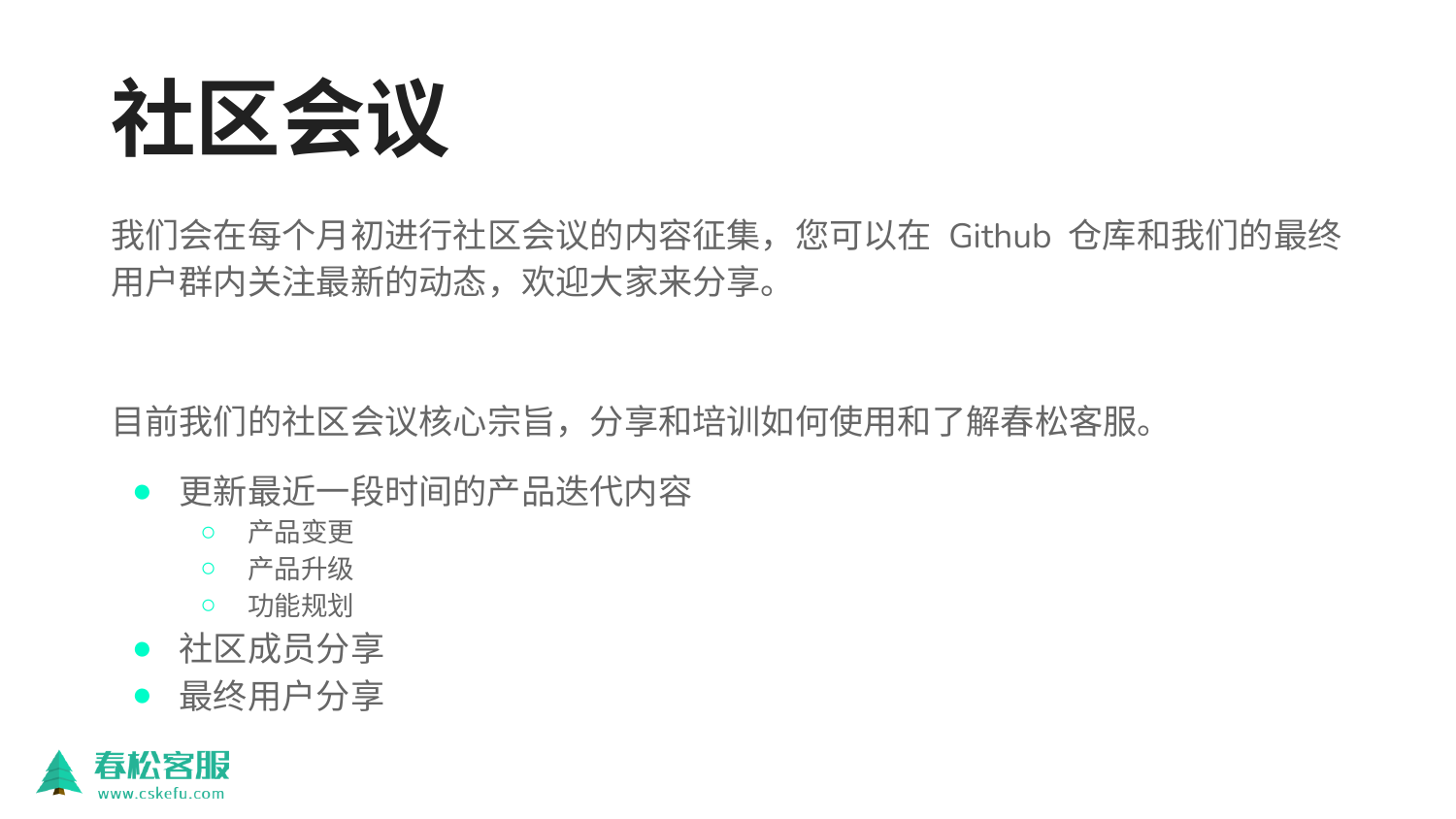

# 社区会议
我们会在每个月初进行社区会议的内容征集，您可以在 Github 仓库和我们的最终用户群内关注最新的动态，欢迎大家来分享。

目前我们的社区会议核心宗旨，分享和培训如何使用和了解春松客服。
更新最近一段时间的产品迭代内容
产品变更
产品升级
功能规划
社区成员分享
最终用户分享